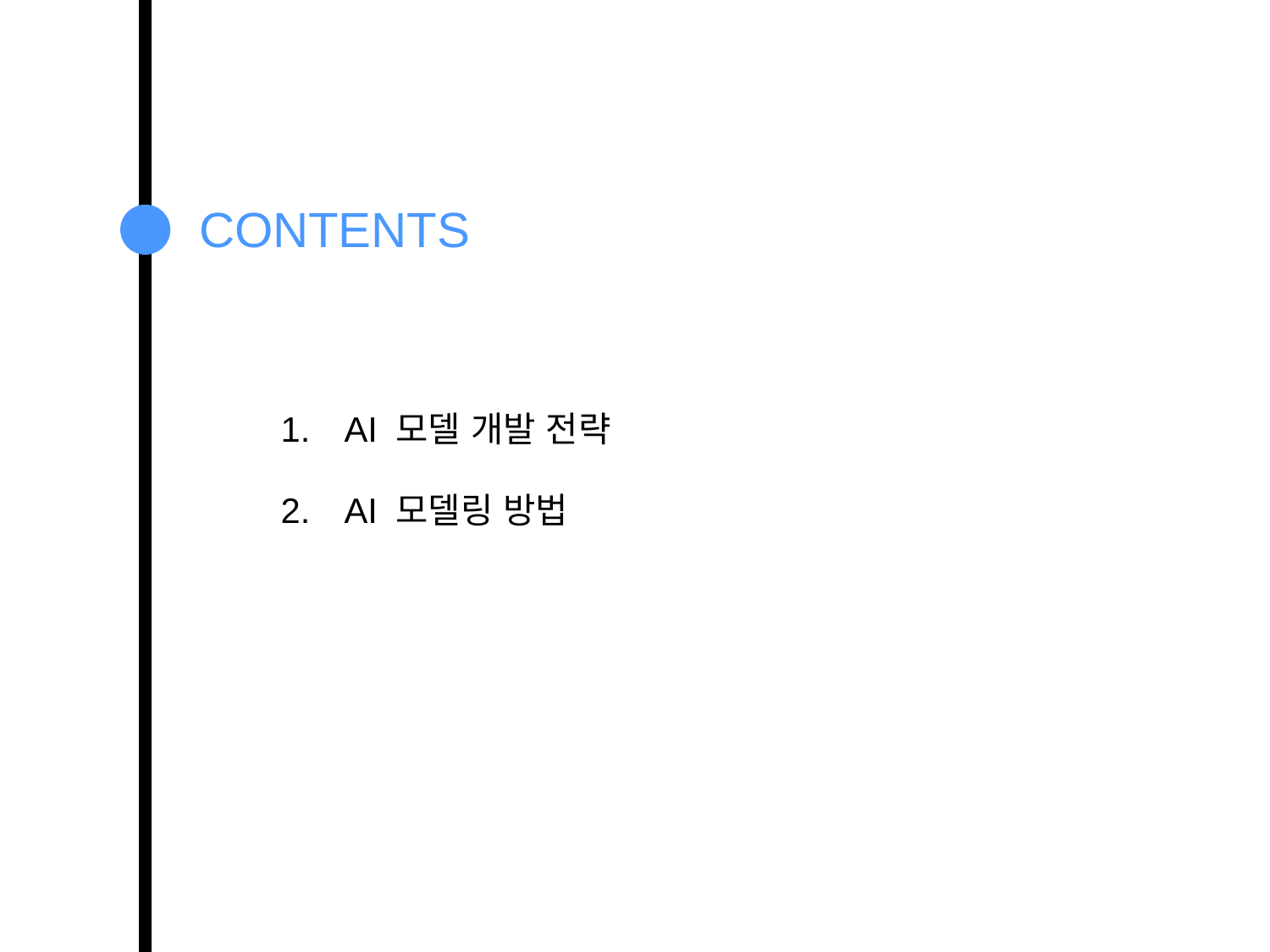

AI 모델 개발 전략
AI 모델링 방법